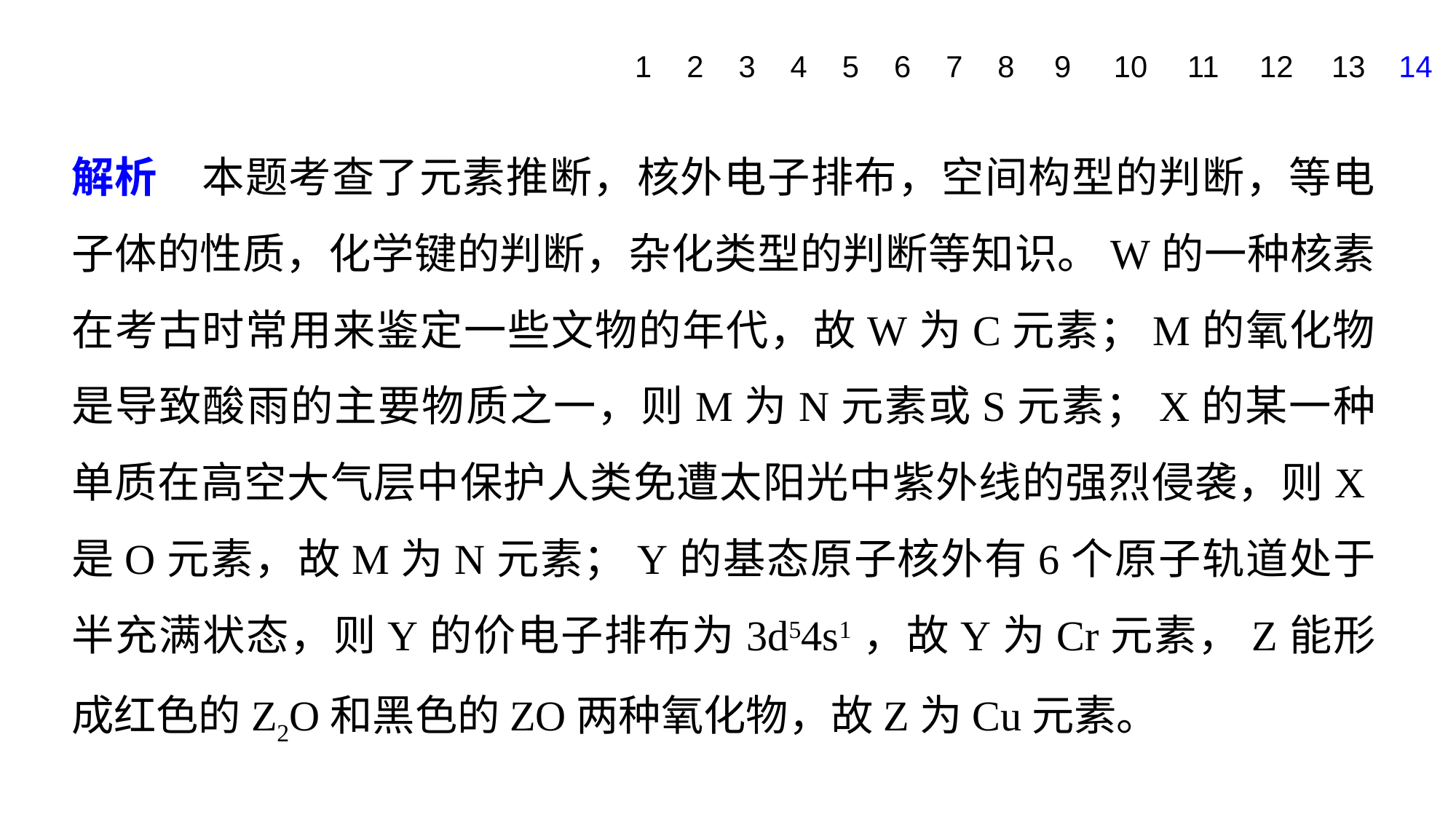

1
2
3
4
5
6
7
8
9
10
11
12
13
14
解析　本题考查了元素推断，核外电子排布，空间构型的判断，等电子体的性质，化学键的判断，杂化类型的判断等知识。W的一种核素在考古时常用来鉴定一些文物的年代，故W为C元素；M的氧化物是导致酸雨的主要物质之一，则M为N元素或S元素；X的某一种单质在高空大气层中保护人类免遭太阳光中紫外线的强烈侵袭，则X是O元素，故M为N元素；Y的基态原子核外有6个原子轨道处于半充满状态，则Y的价电子排布为3d54s1，故Y为Cr元素，Z能形成红色的Z2O和黑色的ZO两种氧化物，故Z为Cu元素。